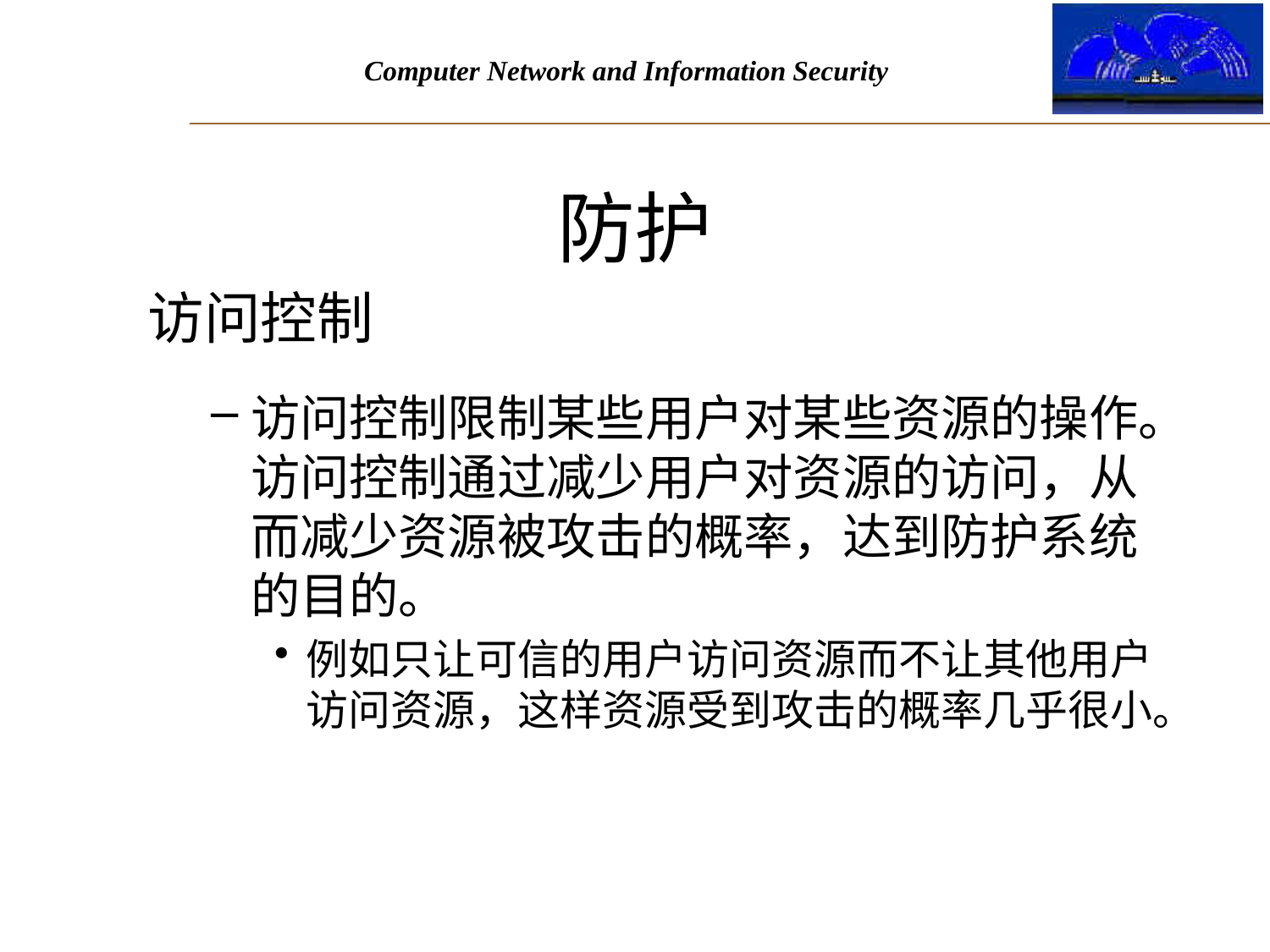

# 防护
访问控制
访问控制限制某些用户对某些资源的操作。访问控制通过减少用户对资源的访问，从而减少资源被攻击的概率，达到防护系统的目的。
例如只让可信的用户访问资源而不让其他用户访问资源，这样资源受到攻击的概率几乎很小。